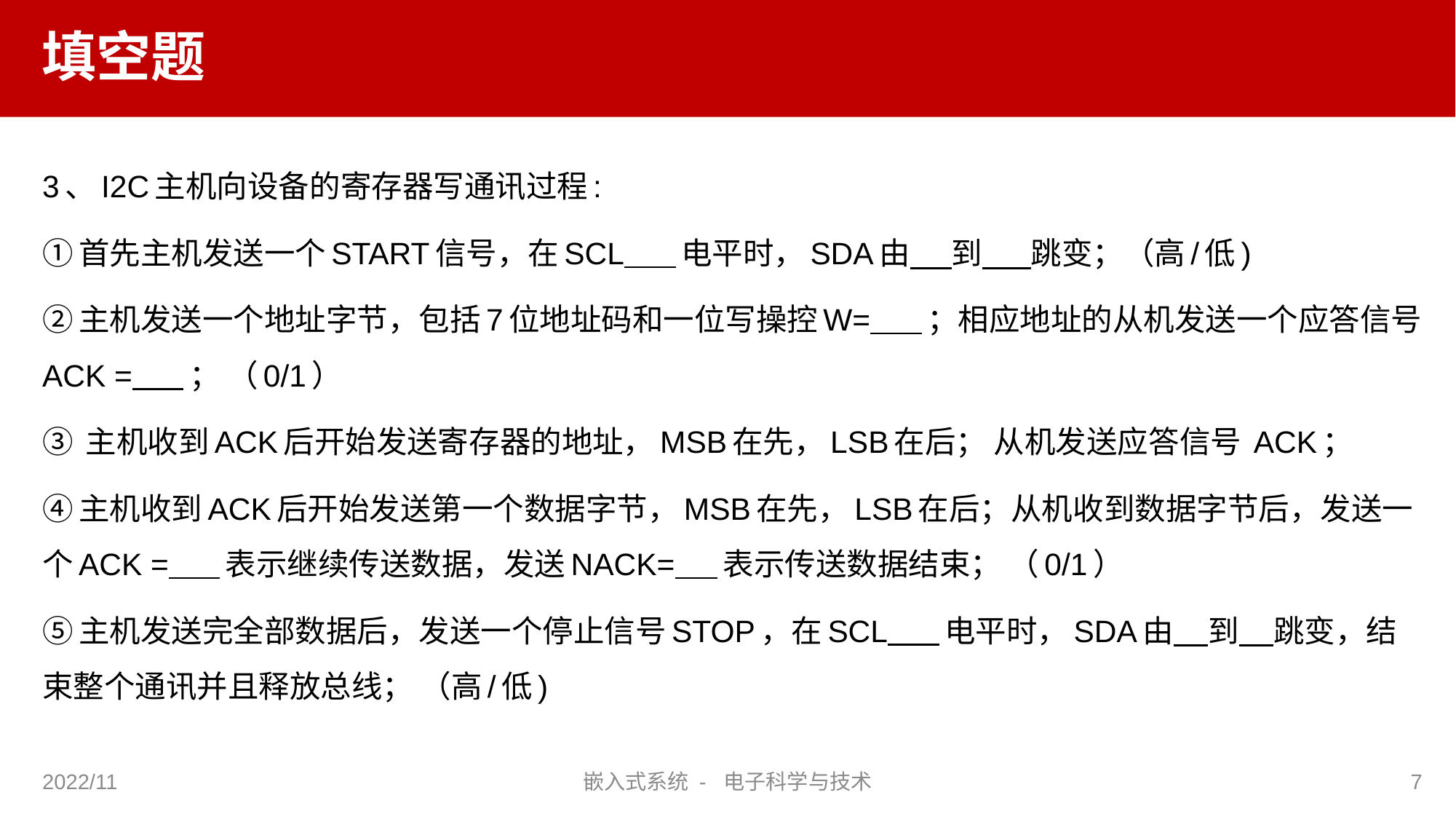

# 填空题
3、I2C主机向设备的寄存器写通讯过程:
①首先主机发送一个START信号，在SCL      电平时，SDA由      到       跳变；（高/低)
②主机发送一个地址字节，包括7位地址码和一位写操控W=      ；相应地址的从机发送一个应答信号ACK =      ； （0/1）
③ 主机收到ACK后开始发送寄存器的地址，MSB在先，LSB在后； 从机发送应答信号 ACK；
④主机收到ACK后开始发送第一个数据字节，MSB在先，LSB在后；从机收到数据字节后，发送一个ACK =      表示继续传送数据，发送NACK=     表示传送数据结束； （0/1）
⑤主机发送完全部数据后，发送一个停止信号STOP，在SCL      电平时，SDA由     到     跳变，结束整个通讯并且释放总线； （高/低)
2022/11
嵌入式系统 -  电子科学与技术
7